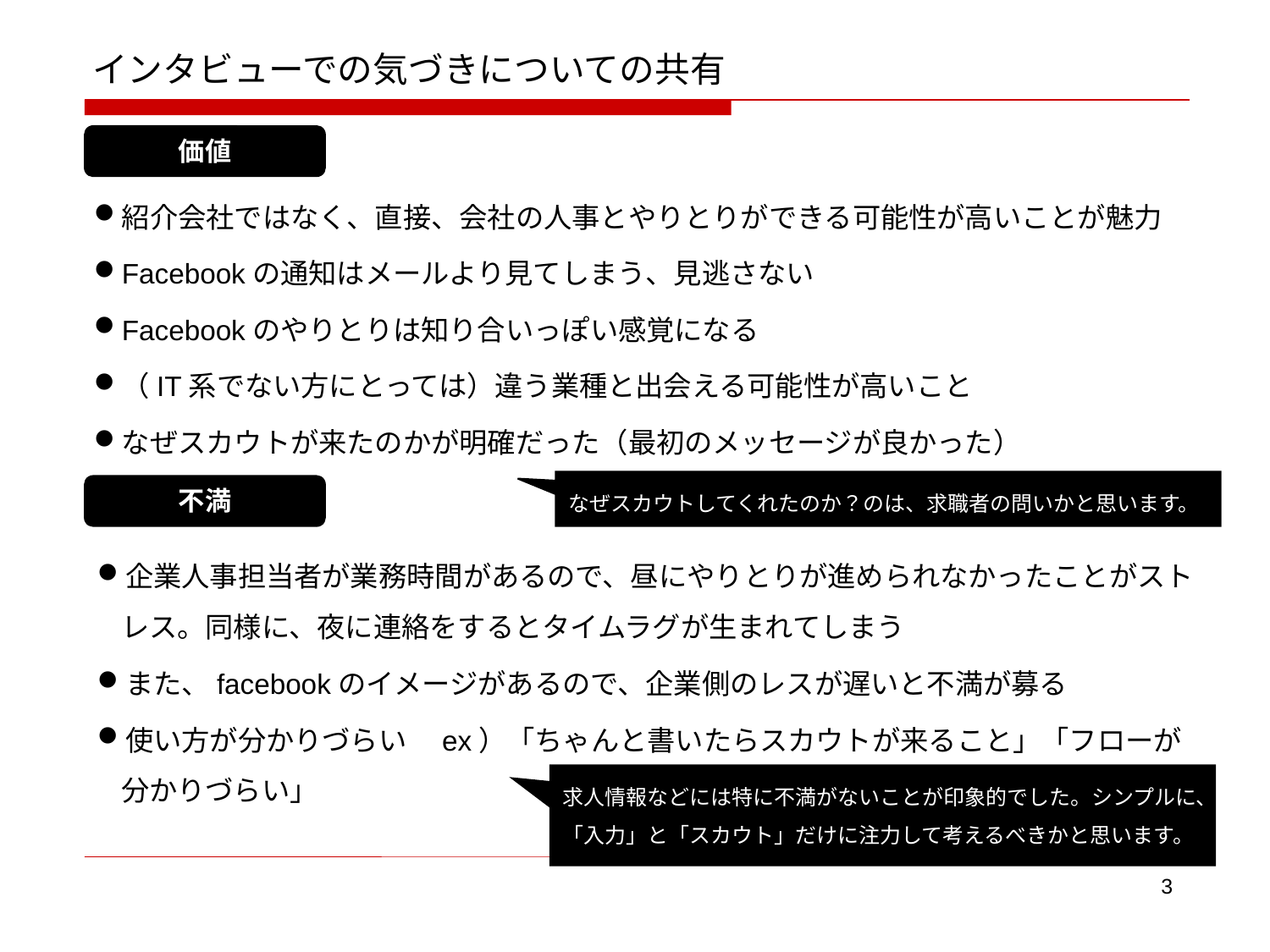

インタビューでの気づきについての共有
価値
紹介会社ではなく、直接、会社の人事とやりとりができる可能性が高いことが魅力
Facebookの通知はメールより見てしまう、見逃さない
Facebookのやりとりは知り合いっぽい感覚になる
（IT系でない方にとっては）違う業種と出会える可能性が高いこと
なぜスカウトが来たのかが明確だった（最初のメッセージが良かった）
なぜスカウトしてくれたのか？のは、求職者の問いかと思います。
不満
企業人事担当者が業務時間があるので、昼にやりとりが進められなかったことがストレス。同様に、夜に連絡をするとタイムラグが生まれてしまう
また、facebookのイメージがあるので、企業側のレスが遅いと不満が募る
使い方が分かりづらい　ex）「ちゃんと書いたらスカウトが来ること」「フローが分かりづらい」
求人情報などには特に不満がないことが印象的でした。シンプルに、「入力」と「スカウト」だけに注力して考えるべきかと思います。
3